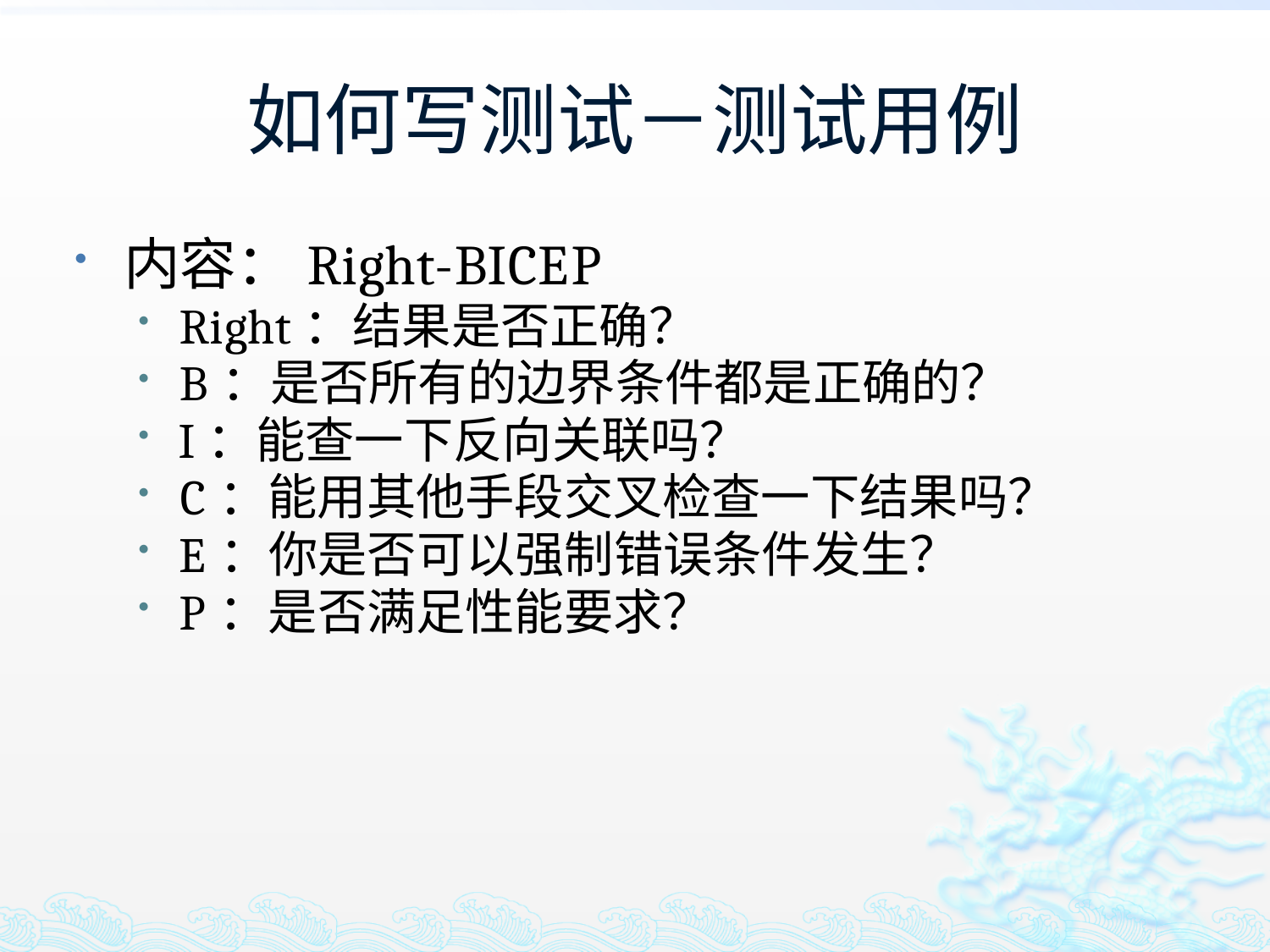

# 如何写测试－测试用例
内容：Right-BICEP
Right：结果是否正确？
B：是否所有的边界条件都是正确的？
I：能查一下反向关联吗？
C：能用其他手段交叉检查一下结果吗？
E：你是否可以强制错误条件发生？
P：是否满足性能要求？